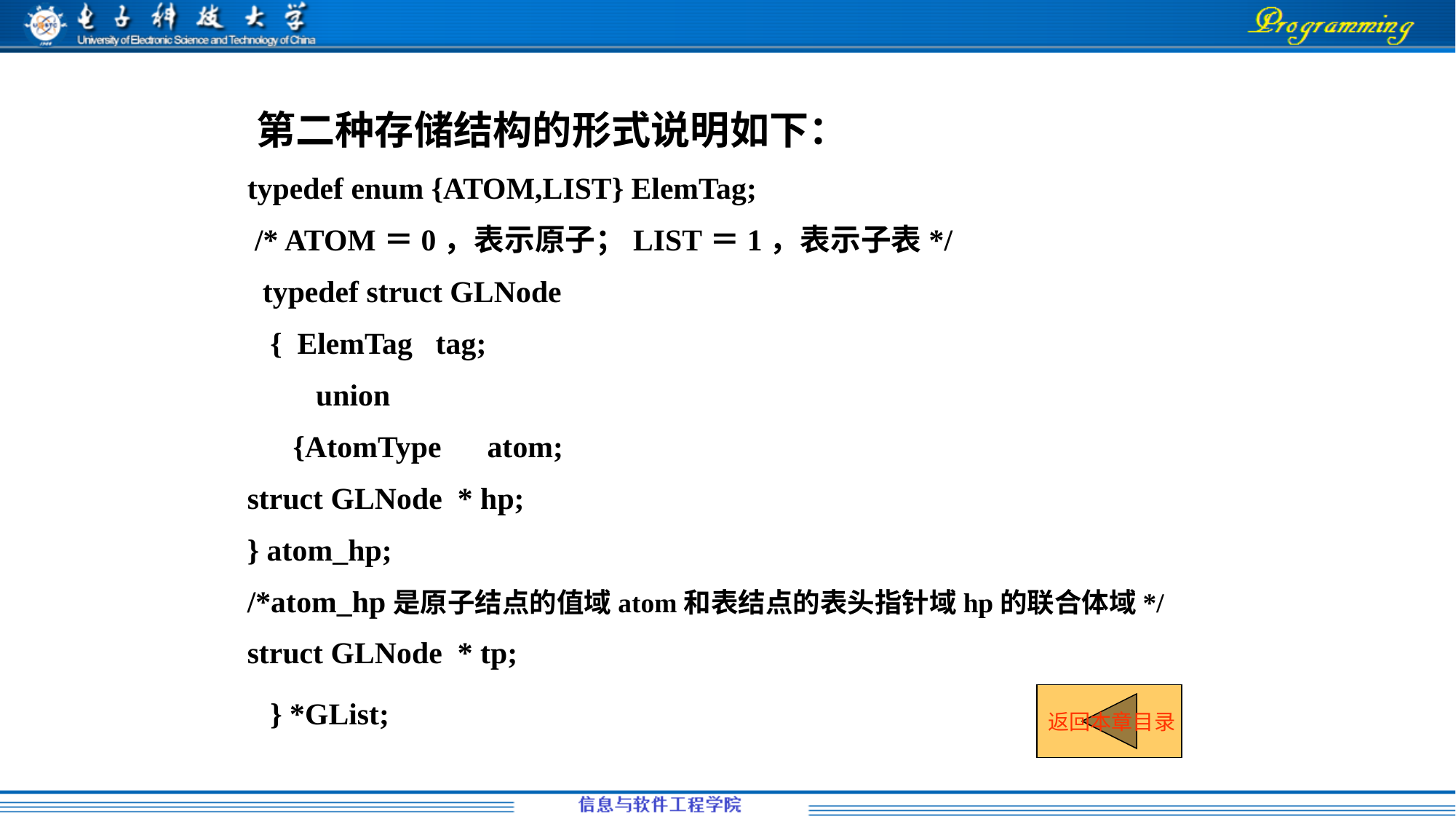

第二种存储结构的形式说明如下：
typedef enum {ATOM,LIST} ElemTag;
 /* ATOM＝0，表示原子；LIST＝1，表示子表*/
  typedef struct GLNode
   {  ElemTag   tag;
         union
      {AtomType      atom;
struct GLNode  * hp;
} atom_hp;
/*atom_hp是原子结点的值域atom和表结点的表头指针域hp的联合体域*/
struct GLNode  * tp;
   } *GList;
返回本章目录